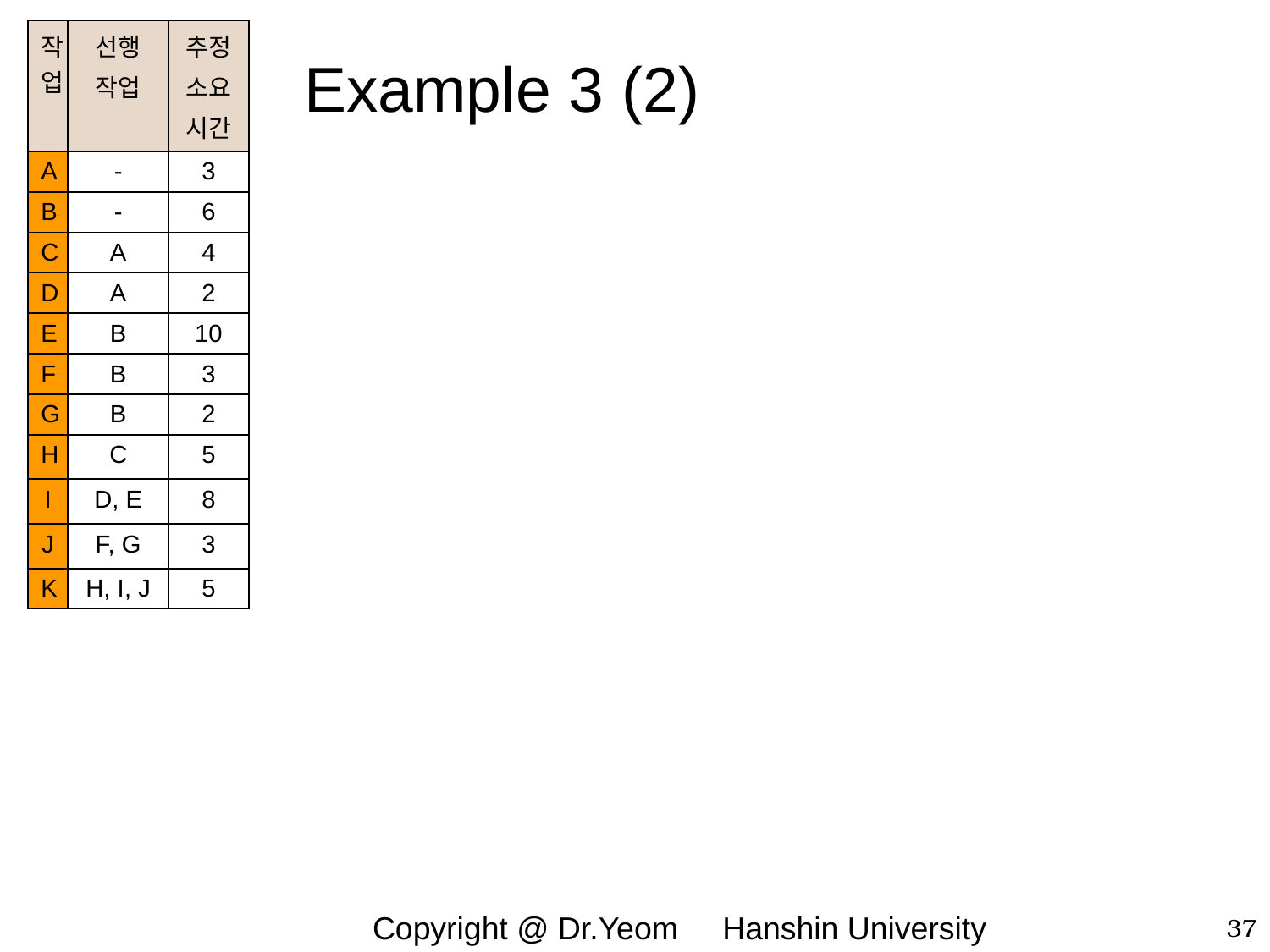

| 작업 | 선행 작업 | 추정 소요 시간 |
| --- | --- | --- |
| A | - | 3 |
| B | - | 6 |
| C | A | 4 |
| D | A | 2 |
| E | B | 10 |
| F | B | 3 |
| G | B | 2 |
| H | C | 5 |
| I | D, E | 8 |
| J | F, G | 3 |
| K | H, I, J | 5 |
# Example 3 (2)
37